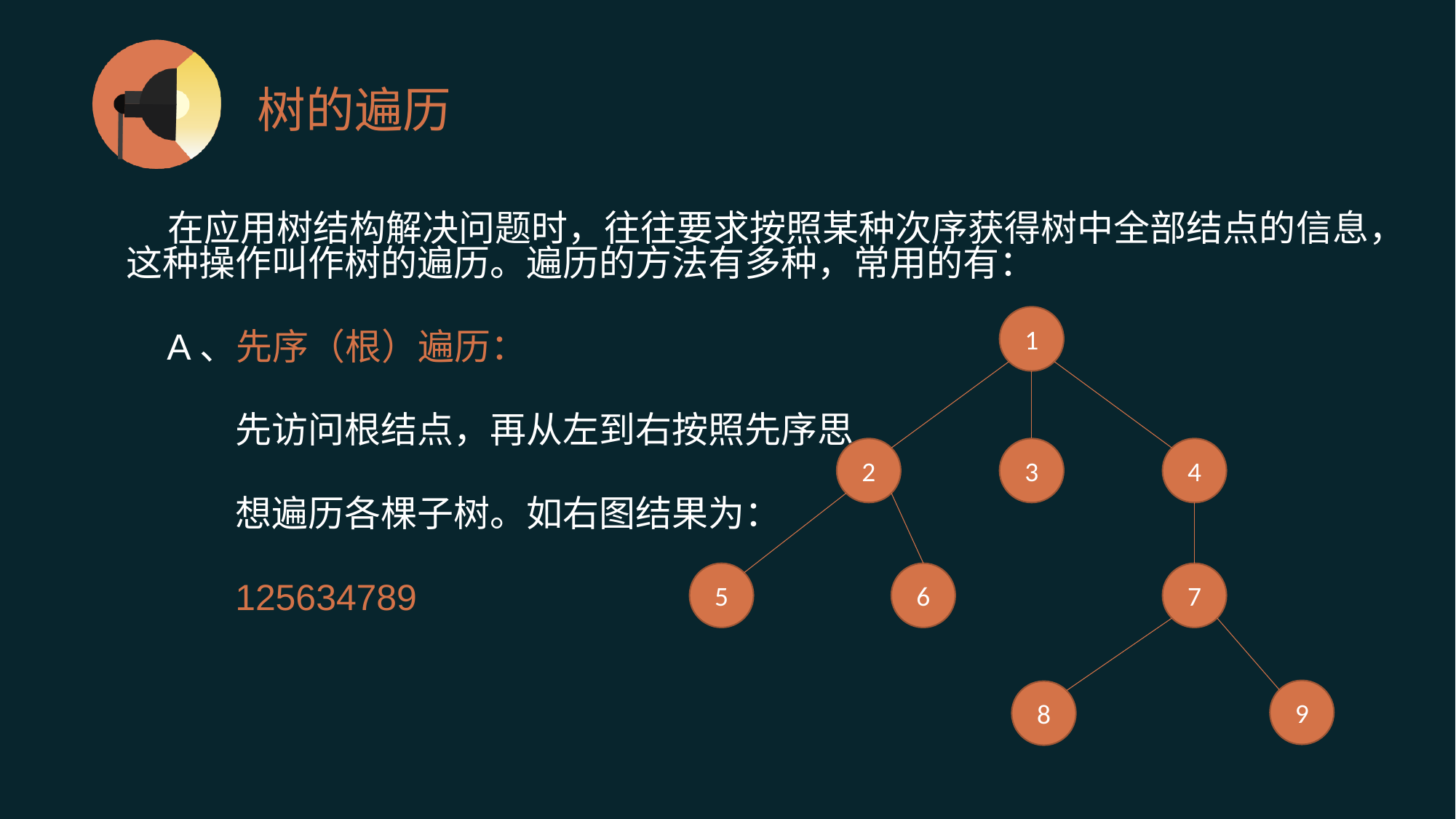

# 树的遍历
	    在应用树结构解决问题时，往往要求按照某种次序获得树中全部结点的信息，这种操作叫作树的遍历。遍历的方法有多种，常用的有：
　　A、先序（根）遍历：
		先访问根结点，再从左到右按照先序思
		想遍历各棵子树。如右图结果为：
		125634789

1
2
3
4
5
6
7
9
8